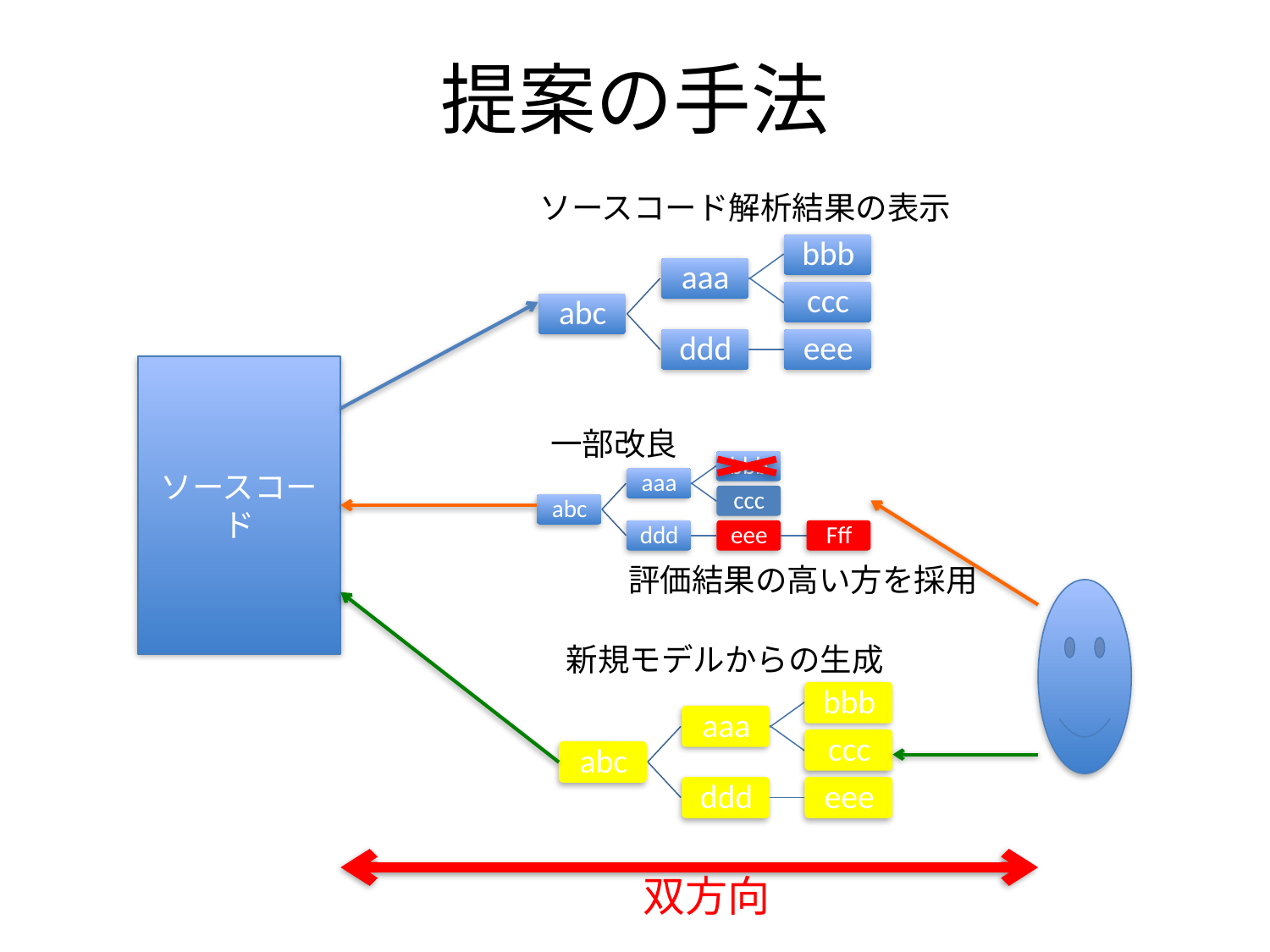

# 提案の手法
ソースコード解析結果の表示
abc

aaa

bbb

ccc

ddd

eee
ソースコード
一部改良
abc

aaa

bbb

ccc

ddd

eee

Fff

新規モデルからの生成
abc

aaa

bbb

ccc

ddd

eee
双方向
評価結果の高い方を採用